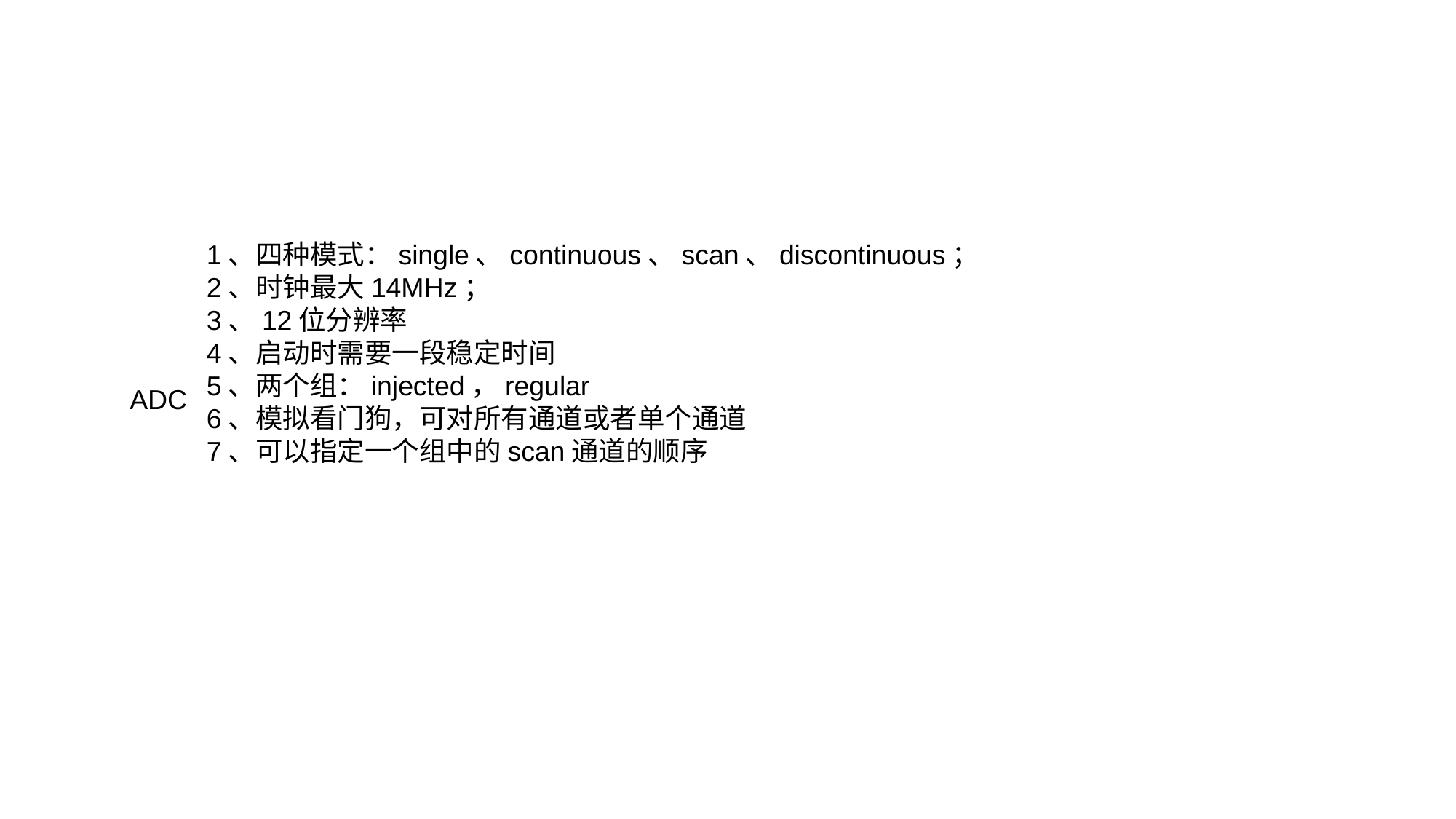

1、四种模式：single、continuous、scan、discontinuous；
2、时钟最大14MHz；
3、12位分辨率
4、启动时需要一段稳定时间
5、两个组：injected，regular
6、模拟看门狗，可对所有通道或者单个通道
7、可以指定一个组中的scan通道的顺序
ADC